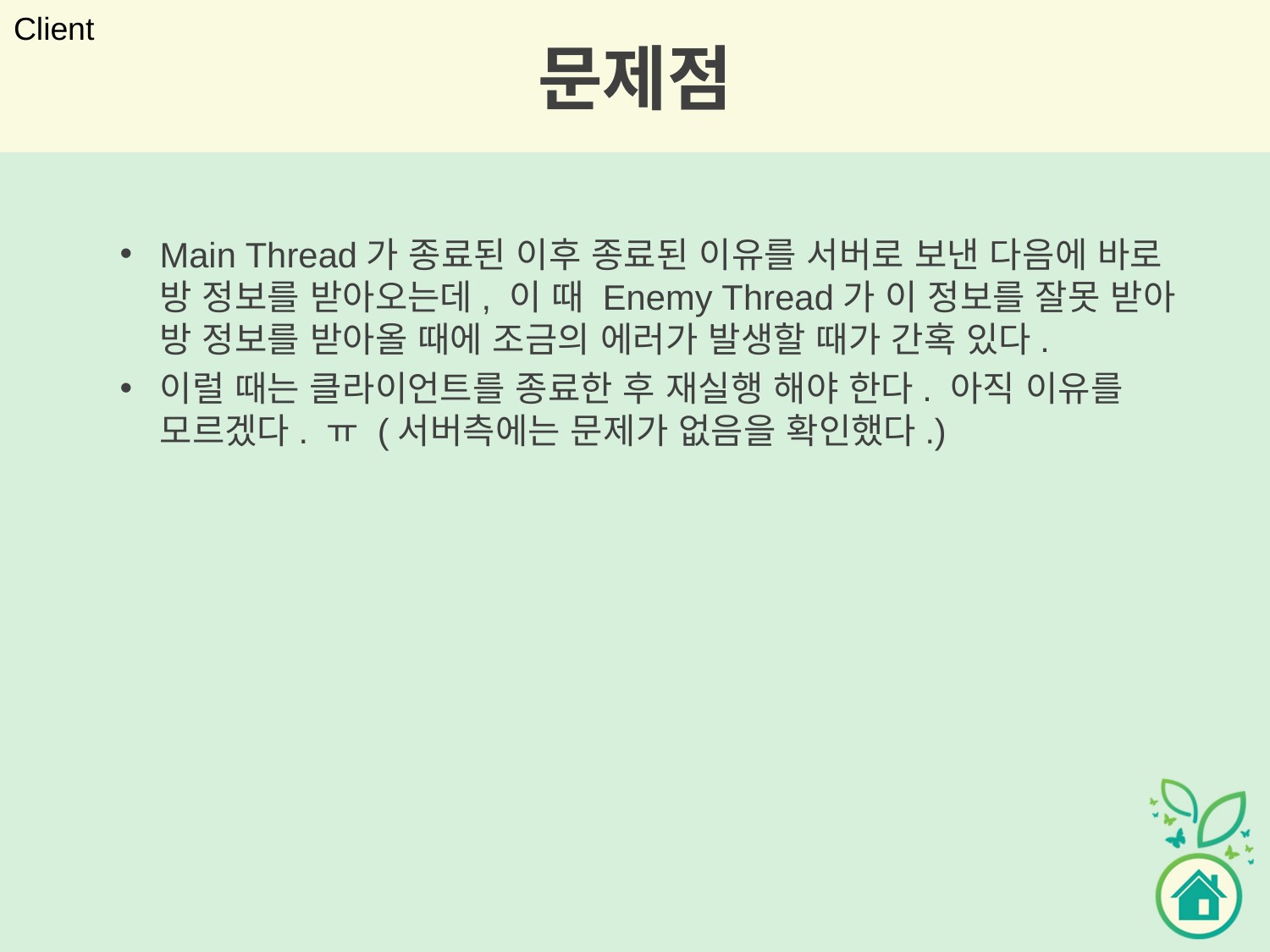

# 문제점
Client
Main Thread가 종료된 이후 종료된 이유를 서버로 보낸 다음에 바로 방 정보를 받아오는데, 이 때 Enemy Thread가 이 정보를 잘못 받아 방 정보를 받아올 때에 조금의 에러가 발생할 때가 간혹 있다.
이럴 때는 클라이언트를 종료한 후 재실행 해야 한다. 아직 이유를 모르겠다. ㅠ (서버측에는 문제가 없음을 확인했다.)